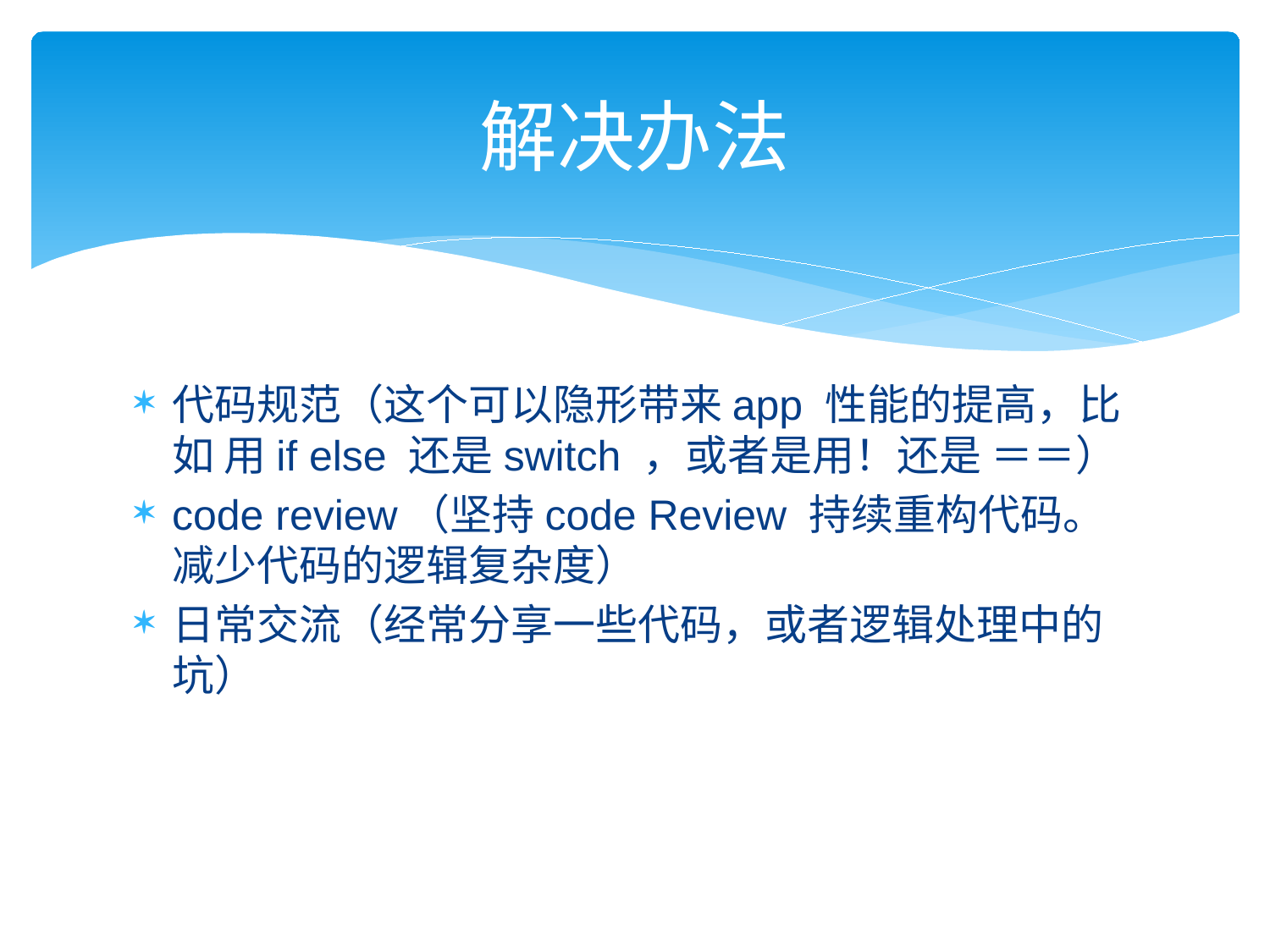

# 解决办法
代码规范（这个可以隐形带来app 性能的提高，比如 用if else 还是switch ，或者是用！还是 ＝＝）
code review（坚持code Review 持续重构代码。减少代码的逻辑复杂度）
日常交流（经常分享一些代码，或者逻辑处理中的坑）